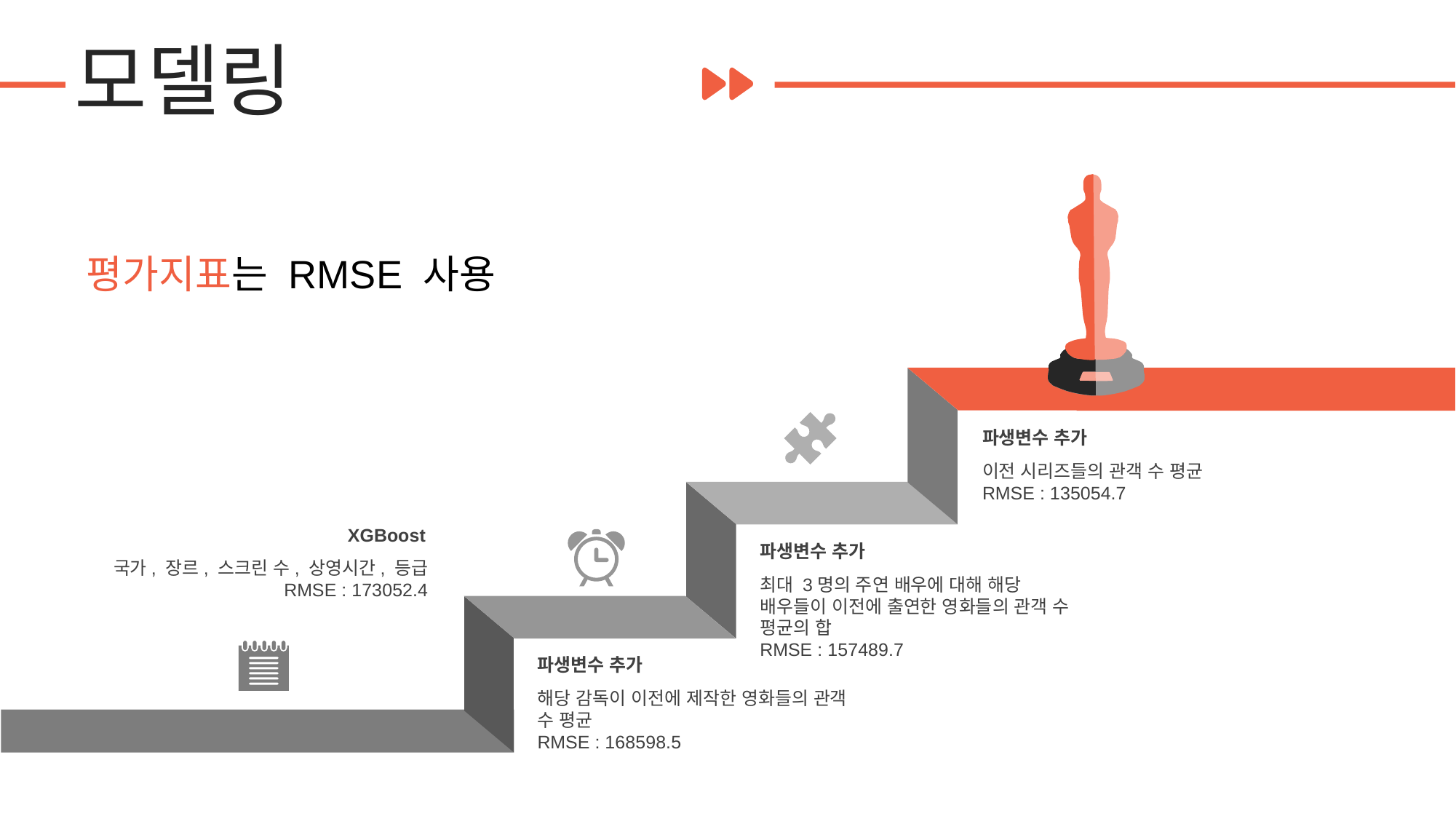

모델링

평가지표는 RMSE 사용

파생변수 추가
이전 시리즈들의 관객 수 평균
RMSE : 135054.7

XGBoost
국가, 장르, 스크린 수, 상영시간, 등급
RMSE : 173052.4

파생변수 추가
최대 3명의 주연 배우에 대해 해당 배우들이 이전에 출연한 영화들의 관객 수 평균의 합
RMSE : 157489.7

파생변수 추가
해당 감독이 이전에 제작한 영화들의 관객 수 평균
RMSE : 168598.5